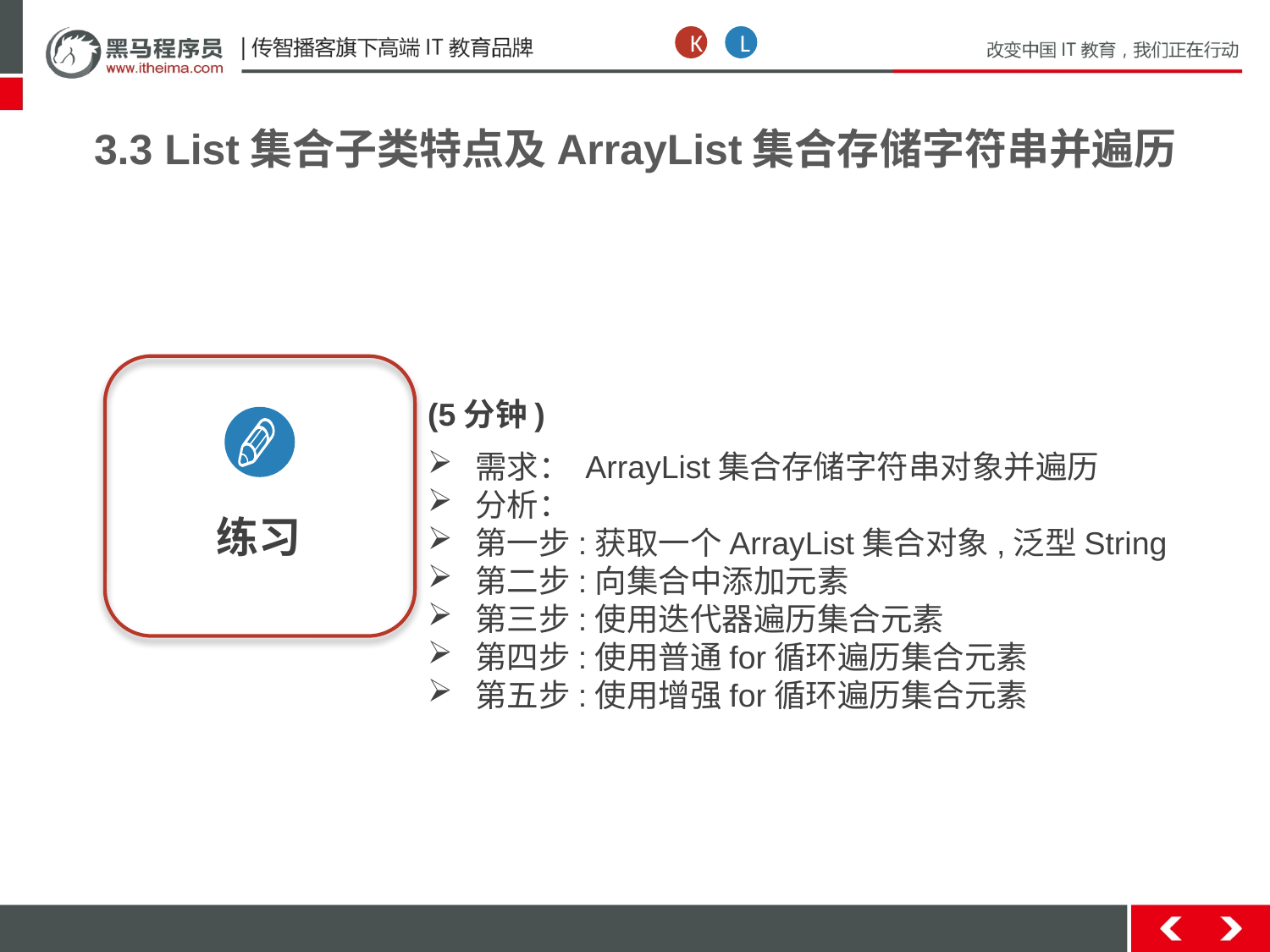

K
L
3.3 List集合子类特点及ArrayList集合存储字符串并遍历

练习
(5分钟)
需求： ArrayList集合存储字符串对象并遍历
分析：
第一步:获取一个ArrayList集合对象,泛型String
第二步:向集合中添加元素
第三步:使用迭代器遍历集合元素
第四步:使用普通for循环遍历集合元素
第五步:使用增强for循环遍历集合元素